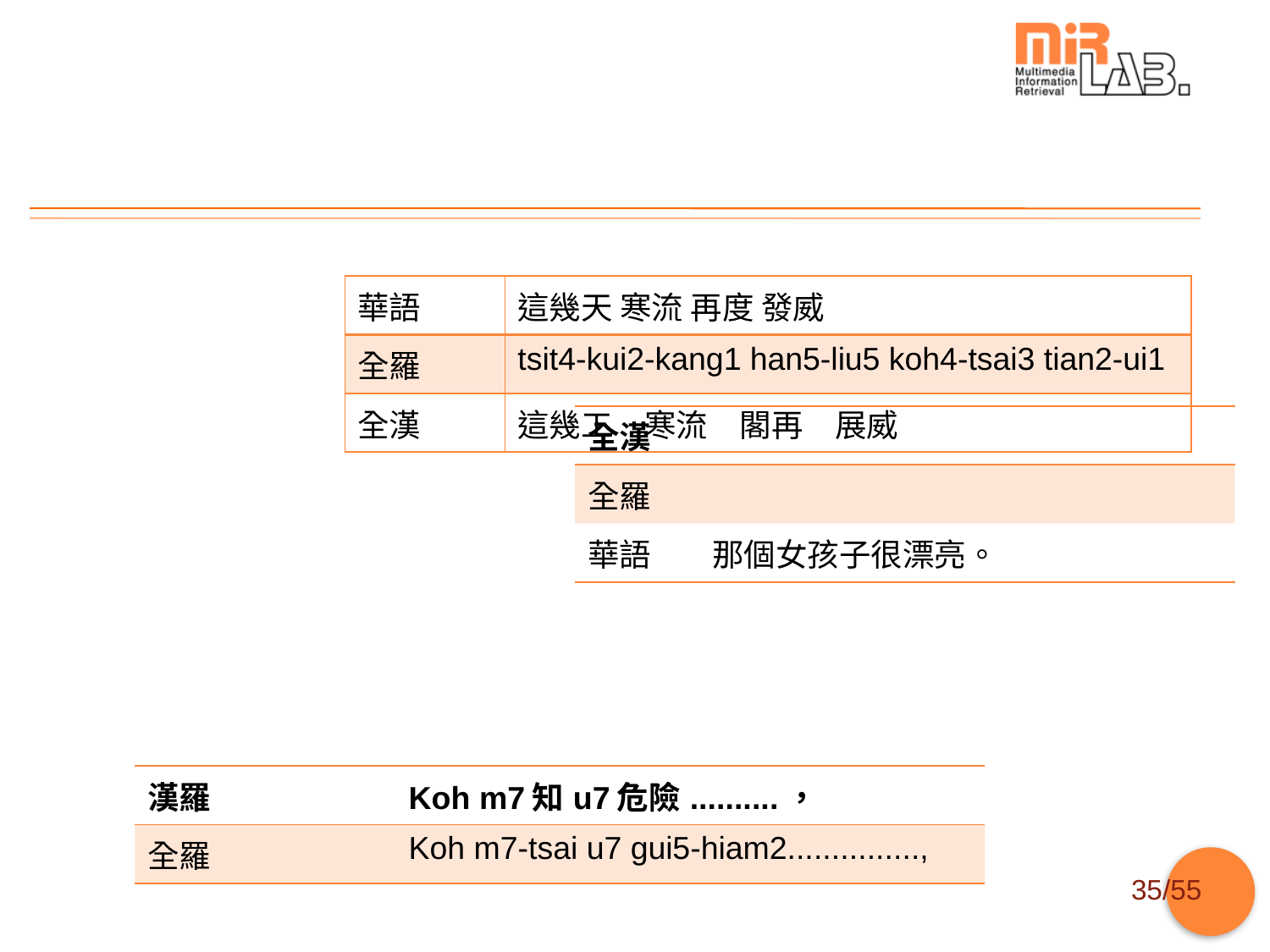

#

| 華語 | 這幾天 寒流 再度 發威 |
| --- | --- |
| 全羅 | tsit4-kui2-kang1 han5-liu5 koh4-tsai3 tian2-ui1 |
| 全漢 | 這幾工　寒流　閣再　展威 |
| 全漢 |  |
| --- | --- |
| 全羅 |  |
| 華語 | 那個女孩子很漂亮。 |
| 漢羅 | Koh m7知u7危險..........， |
| --- | --- |
| 全羅 | Koh m7-tsai u7 gui5-hiam2..............., |